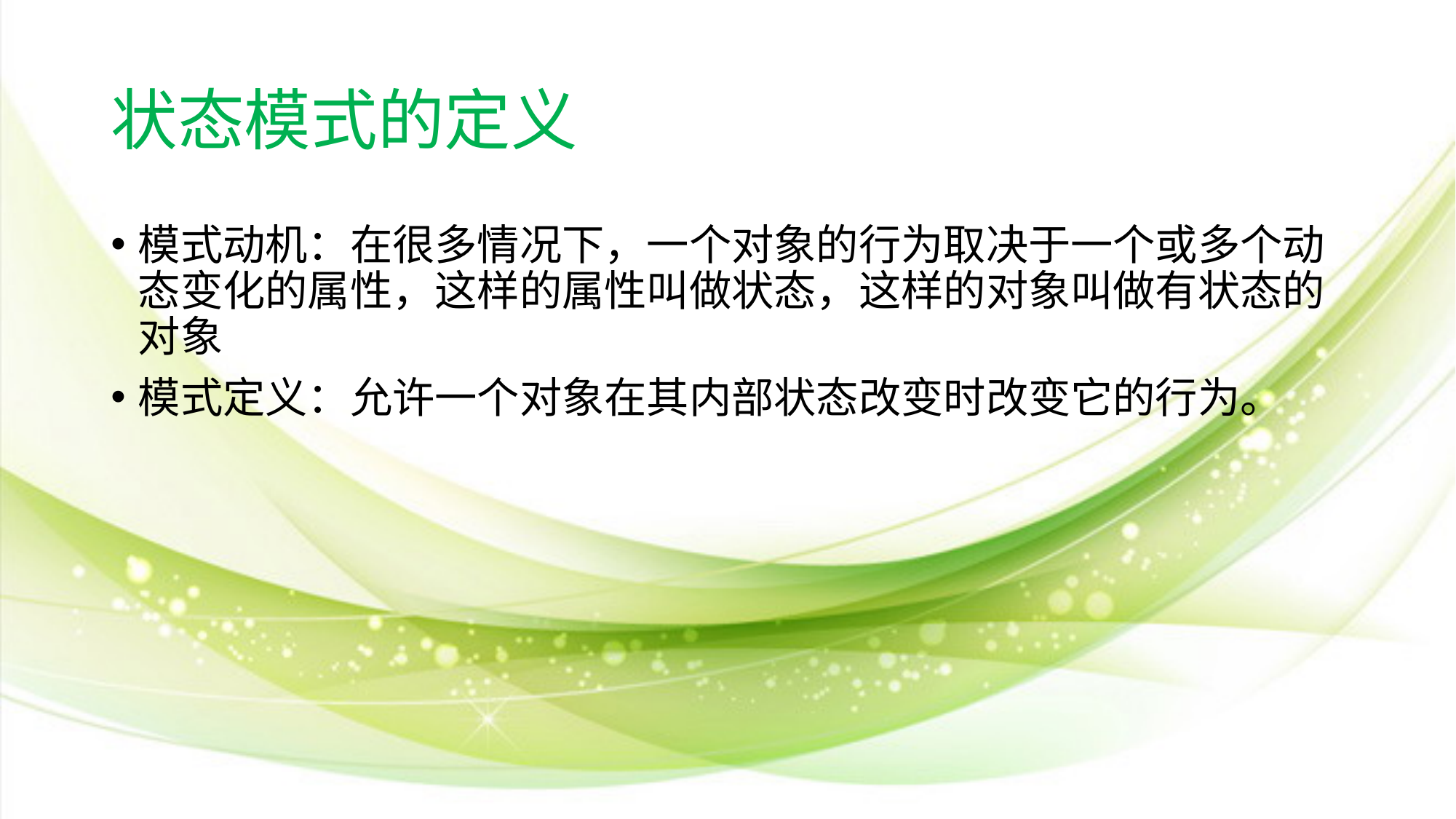

# 状态模式的定义
模式动机：在很多情况下，一个对象的行为取决于一个或多个动态变化的属性，这样的属性叫做状态，这样的对象叫做有状态的对象
模式定义：允许一个对象在其内部状态改变时改变它的行为。